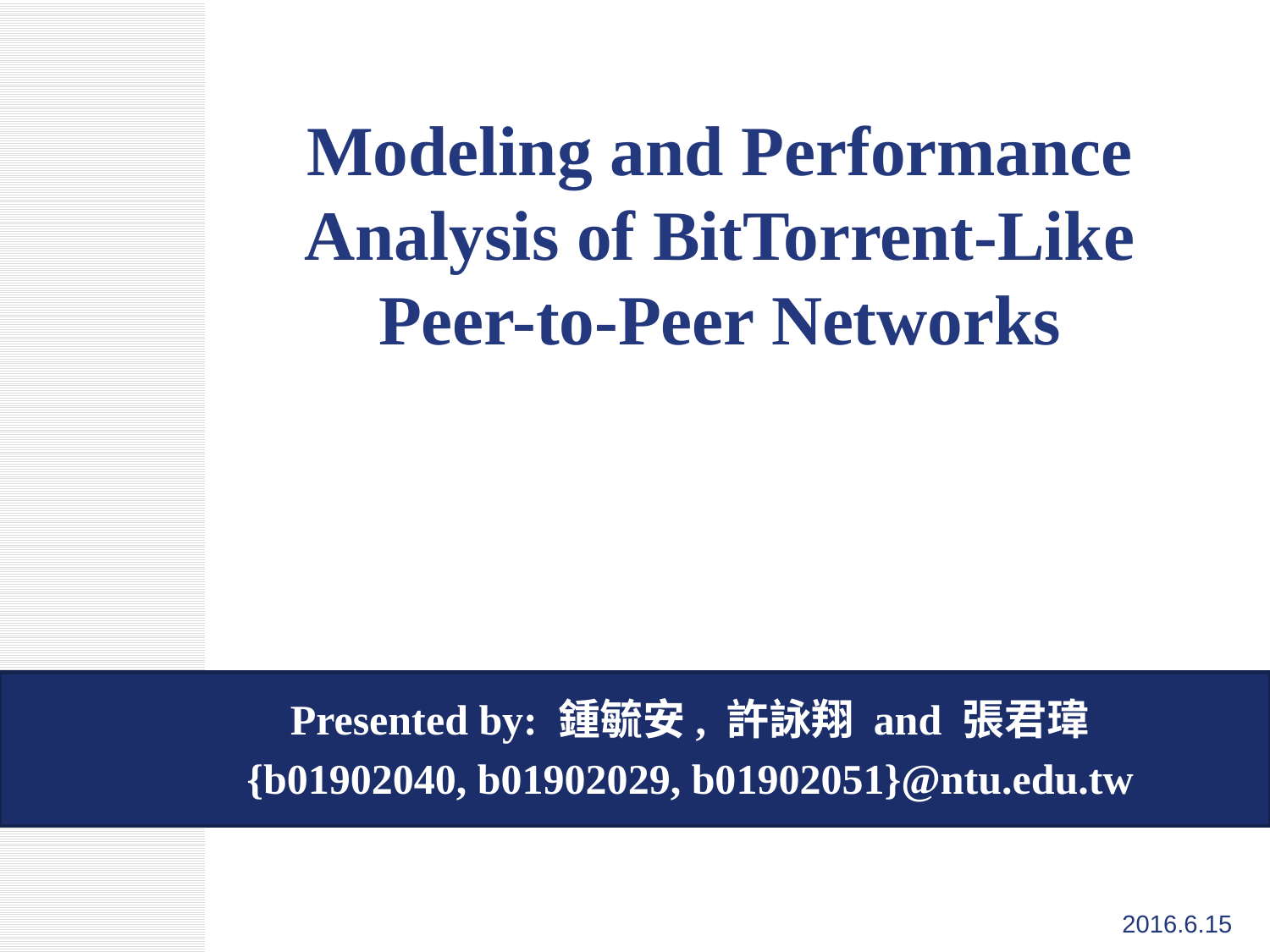

# Modeling and Performance Analysis of BitTorrent-Like Peer-to-Peer Networks
Presented by: 鍾毓安, 許詠翔 and 張君瑋
{b01902040, b01902029, b01902051}@ntu.edu.tw

2016.6.15